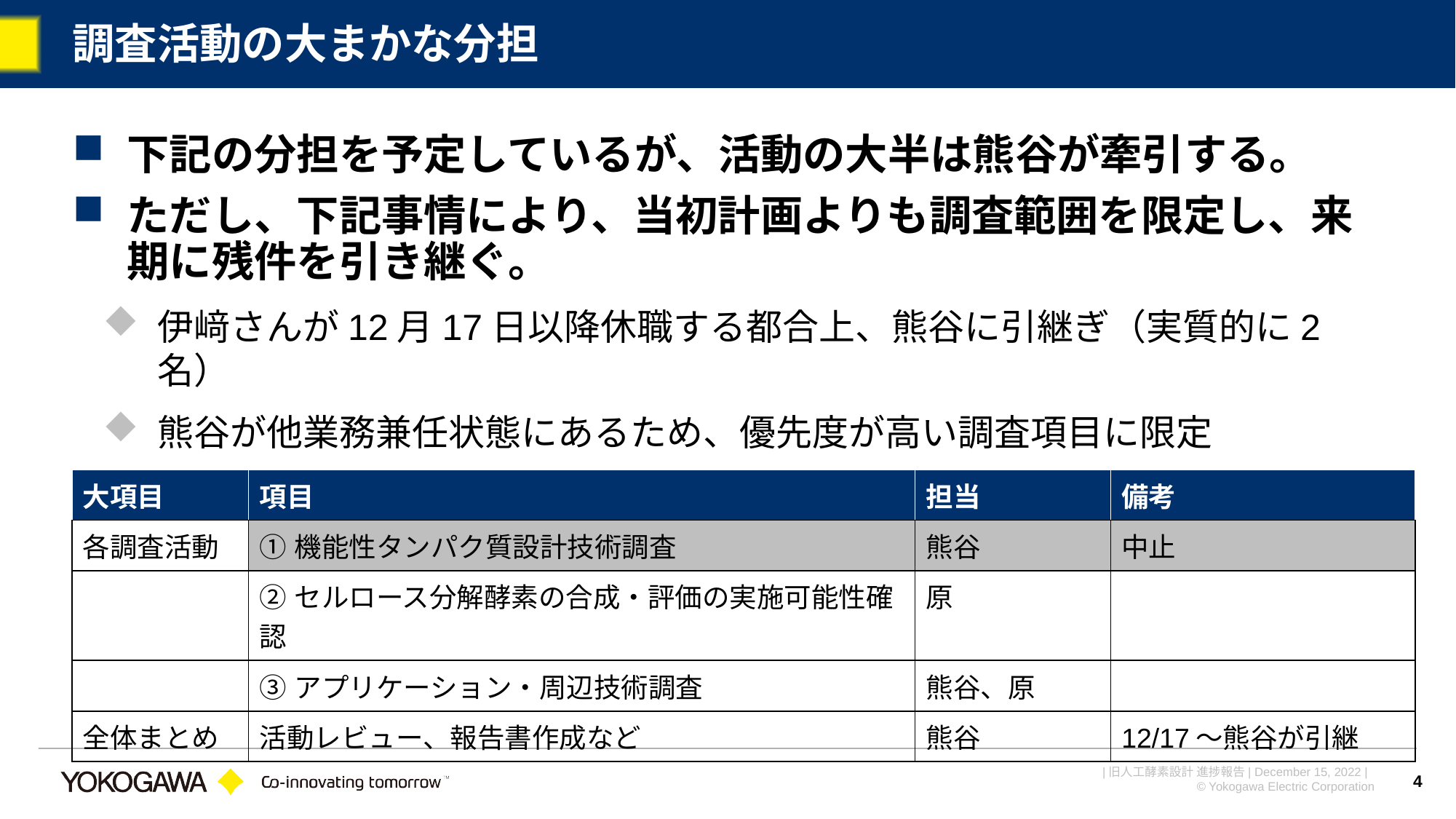

# 調査活動の大まかな分担
下記の分担を予定しているが、活動の大半は熊谷が牽引する。
ただし、下記事情により、当初計画よりも調査範囲を限定し、来期に残件を引き継ぐ。
伊﨑さんが12月17日以降休職する都合上、熊谷に引継ぎ（実質的に2名）
熊谷が他業務兼任状態にあるため、優先度が高い調査項目に限定
| 大項目 | 項目 | 担当 | 備考 |
| --- | --- | --- | --- |
| 各調査活動 | ①機能性タンパク質設計技術調査 | 熊谷 | 中止 |
|  | ②セルロース分解酵素の合成・評価の実施可能性確認 | 原 |  |
|  | ③アプリケーション・周辺技術調査 | 熊谷、原 |  |
| 全体まとめ | 活動レビュー、報告書作成など | 熊谷 | 12/17～熊谷が引継 |
4